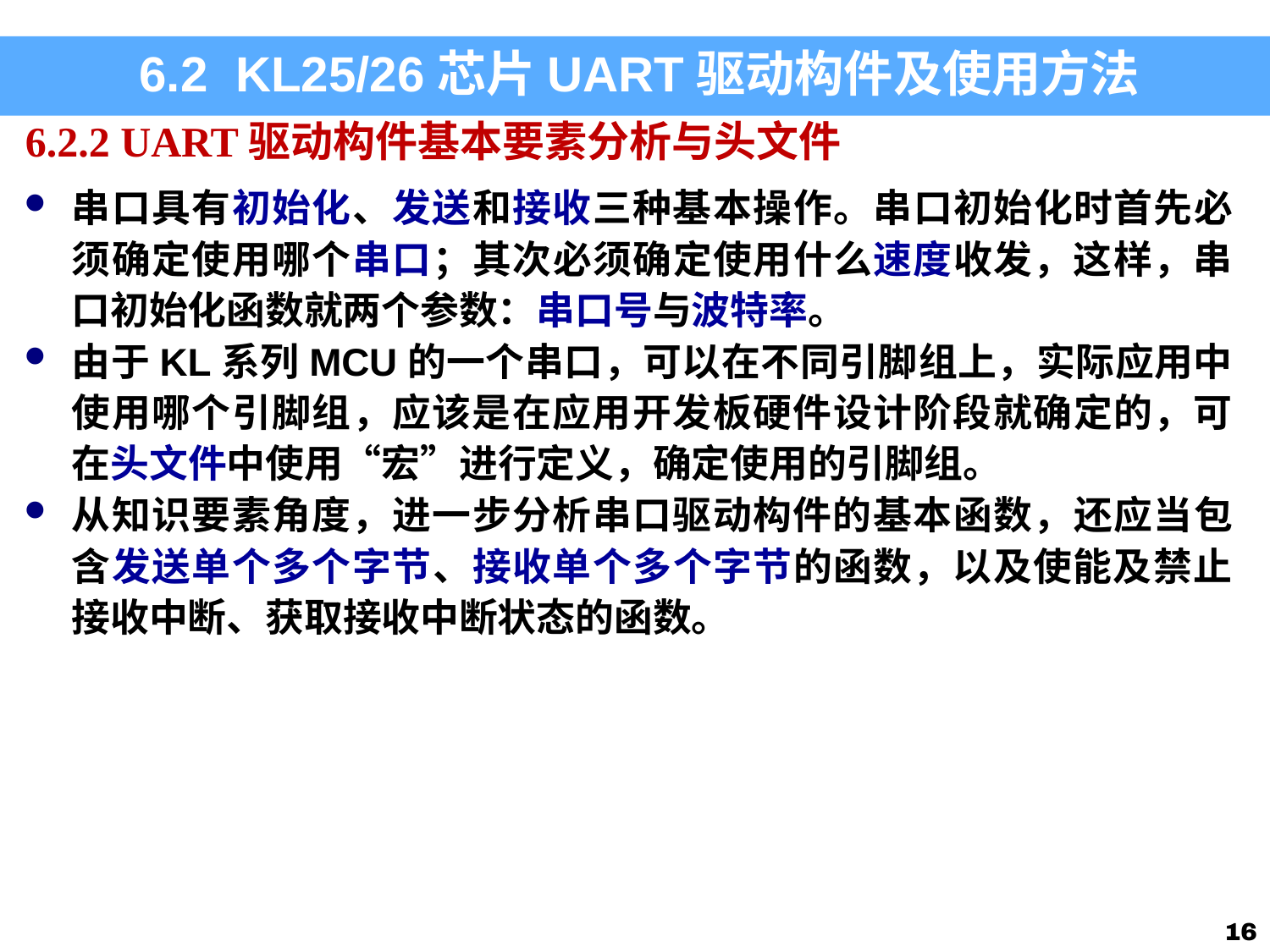

6.2  KL25/26芯片UART驱动构件及使用方法
6.2.2 UART驱动构件基本要素分析与头文件
串口具有初始化、发送和接收三种基本操作。串口初始化时首先必须确定使用哪个串口；其次必须确定使用什么速度收发，这样，串口初始化函数就两个参数：串口号与波特率。
由于KL系列MCU的一个串口，可以在不同引脚组上，实际应用中使用哪个引脚组，应该是在应用开发板硬件设计阶段就确定的，可在头文件中使用“宏”进行定义，确定使用的引脚组。
从知识要素角度，进一步分析串口驱动构件的基本函数，还应当包含发送单个多个字节、接收单个多个字节的函数，以及使能及禁止接收中断、获取接收中断状态的函数。
16